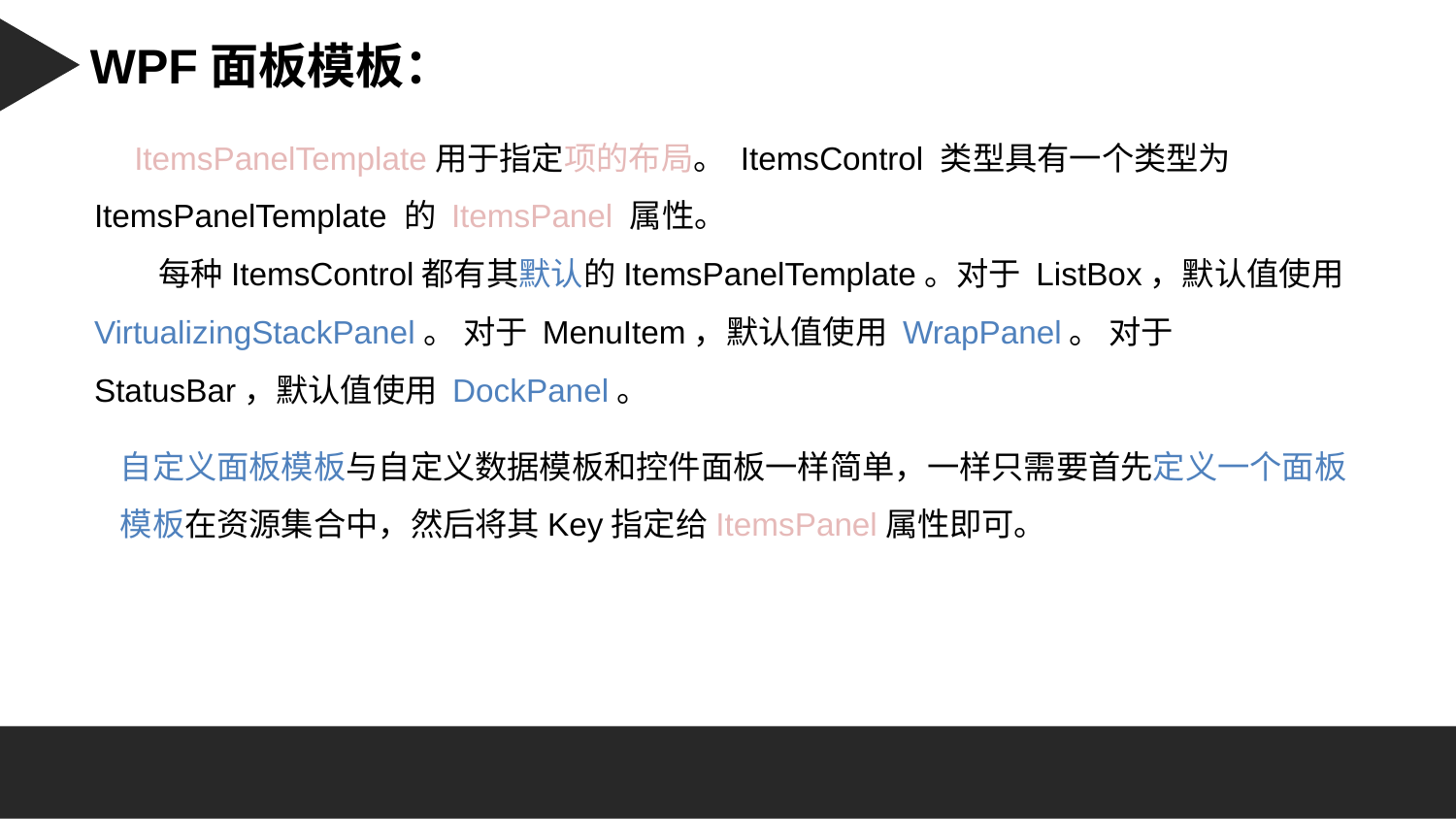

Character 字符串：

WPF面板模板：
　ItemsPanelTemplate用于指定项的布局。 ItemsControl 类型具有一个类型为ItemsPanelTemplate 的 ItemsPanel 属性。
　　每种ItemsControl都有其默认的ItemsPanelTemplate。对于 ListBox，默认值使用 VirtualizingStackPanel。 对于 MenuItem，默认值使用 WrapPanel。 对于 StatusBar，默认值使用 DockPanel。
自定义面板模板与自定义数据模板和控件面板一样简单，一样只需要首先定义一个面板模板在资源集合中，然后将其Key指定给ItemsPanel属性即可。